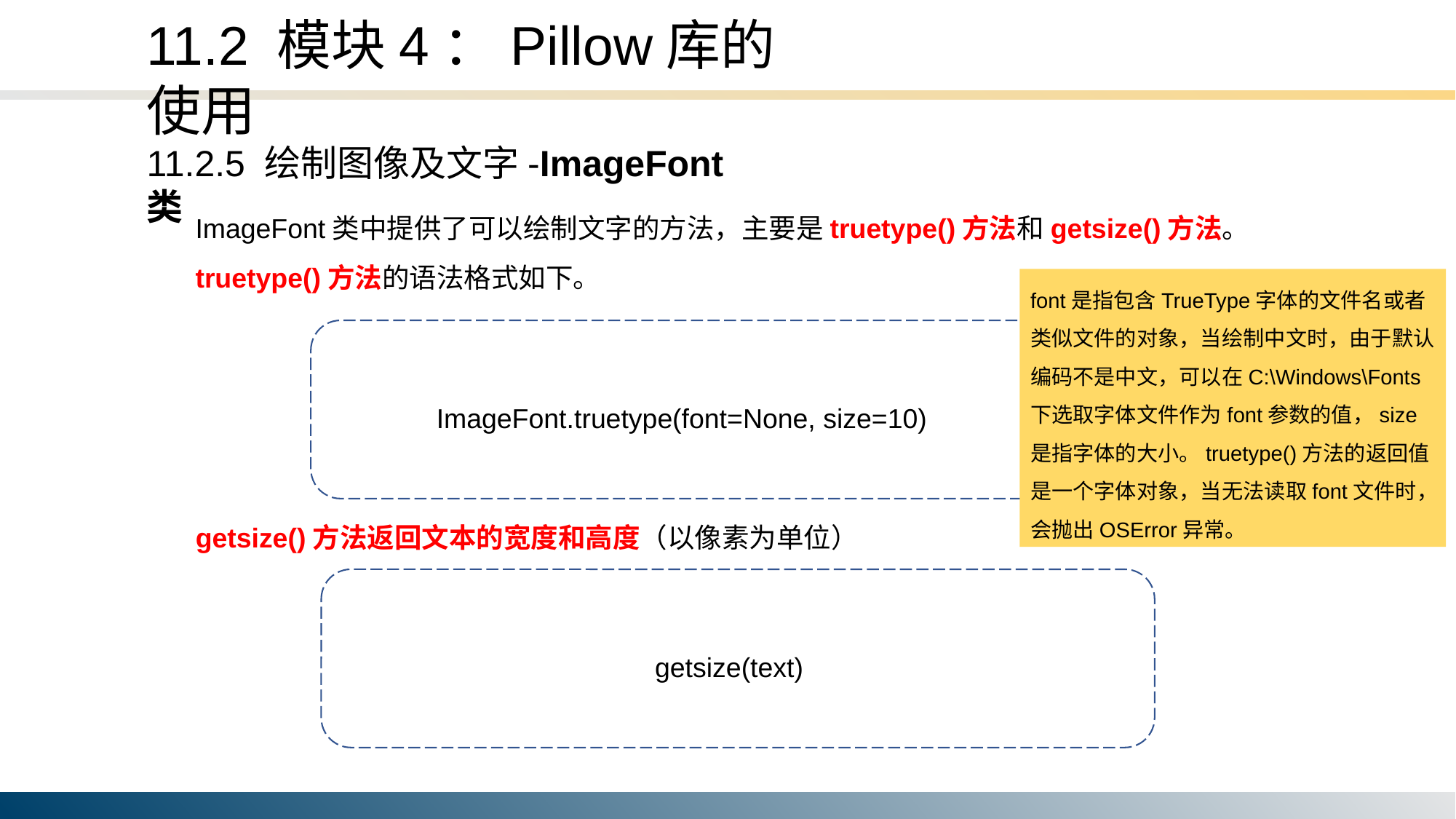

11.2 模块4：Pillow库的使用
11.2.5 绘制图像及文字-ImageFont类
ImageFont类中提供了可以绘制文字的方法，主要是truetype()方法和getsize()方法。
truetype()方法的语法格式如下。
font是指包含TrueType字体的文件名或者类似文件的对象，当绘制中文时，由于默认编码不是中文，可以在C:\Windows\Fonts下选取字体文件作为font参数的值，size是指字体的大小。truetype()方法的返回值是一个字体对象，当无法读取font文件时，会抛出OSError异常。

ImageFont.truetype(font=None, size=10)
getsize()方法返回文本的宽度和高度（以像素为单位）

getsize(text)